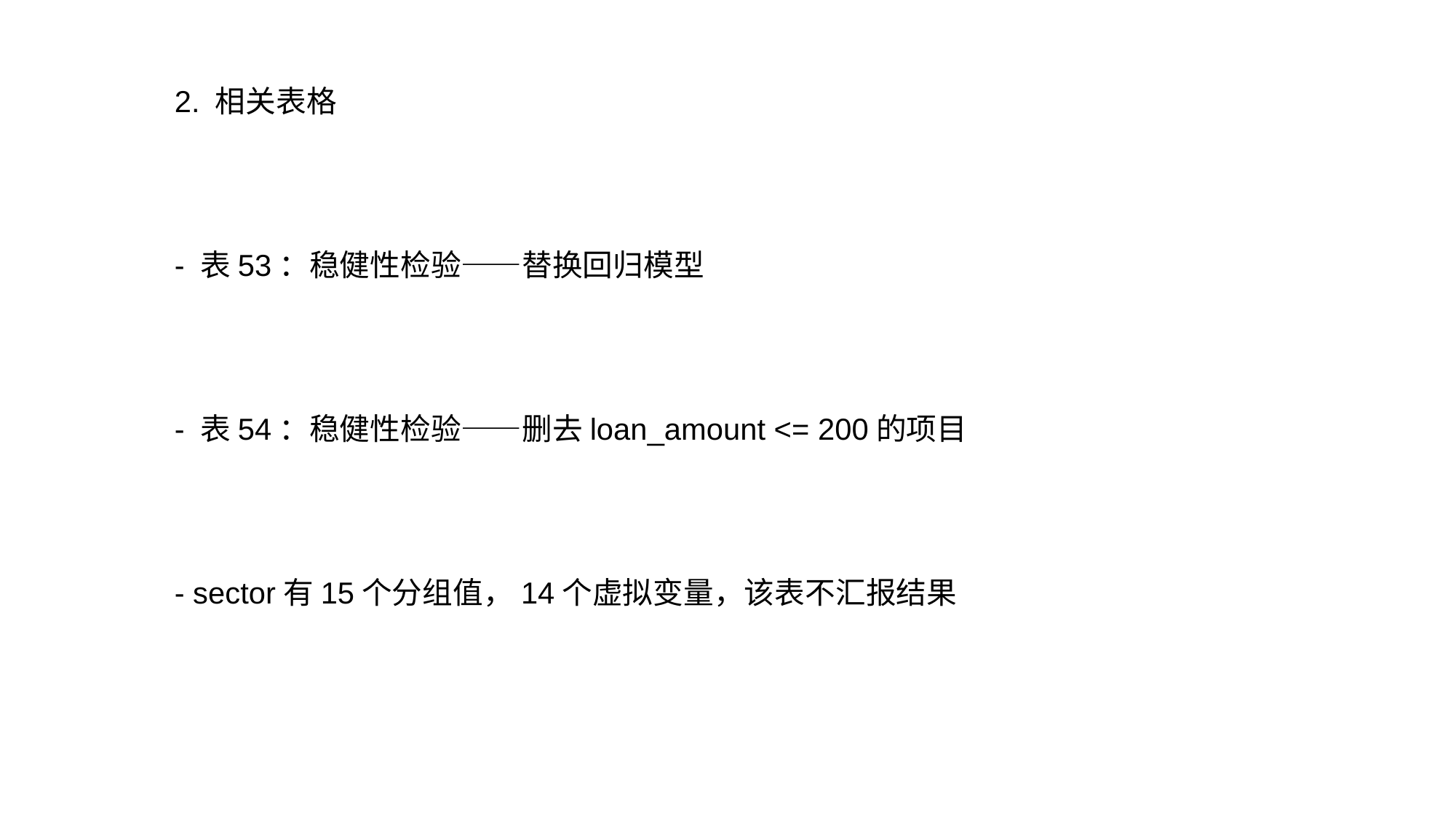

2. 相关表格

- 表53：稳健性检验——替换回归模型
- 表54：稳健性检验——删去loan_amount <= 200的项目
- sector有15个分组值，14个虚拟变量，该表不汇报结果